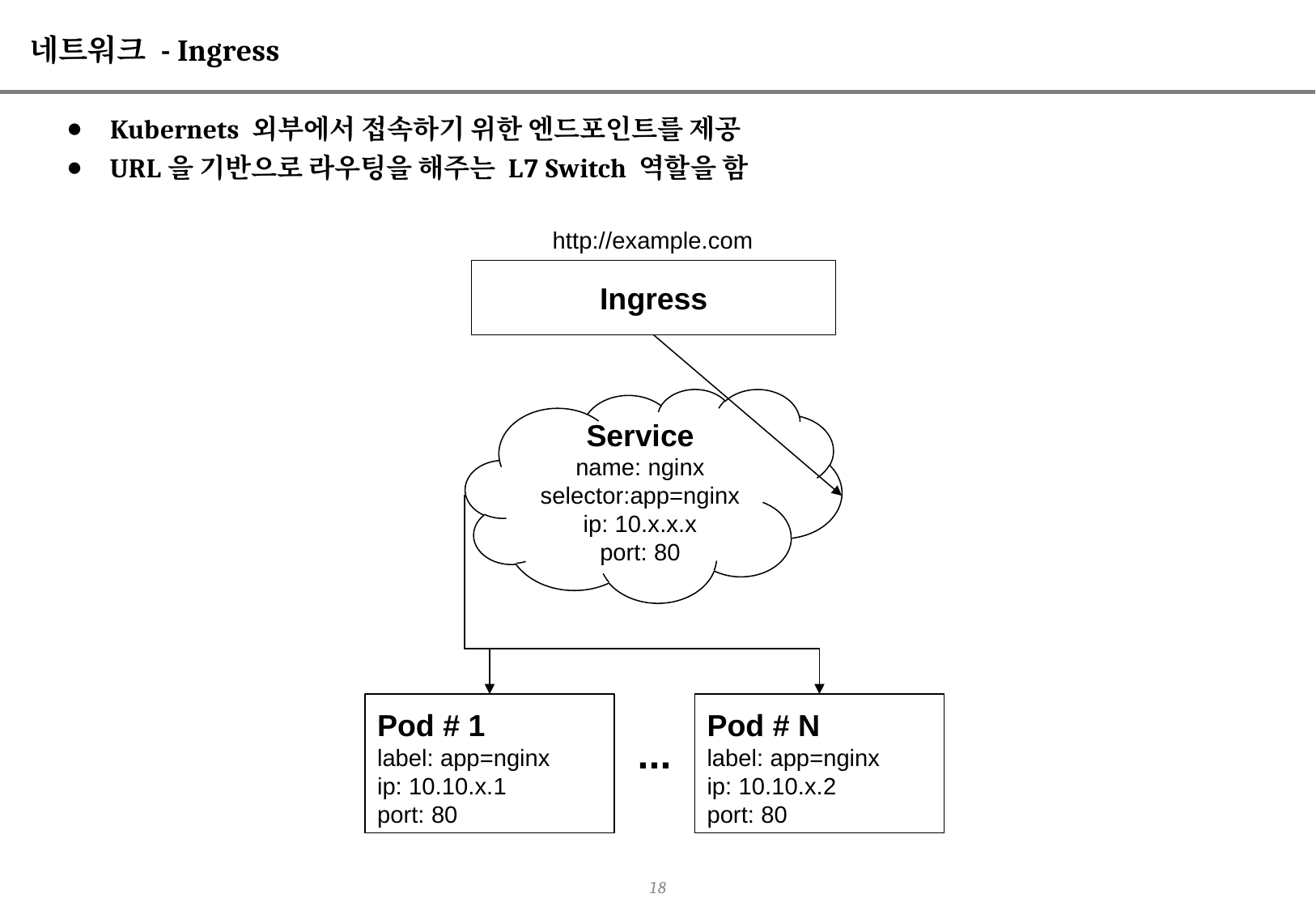

# 네트워크 - Ingress
Kubernets 외부에서 접속하기 위한 엔드포인트를 제공
URL을 기반으로 라우팅을 해주는 L7 Switch 역할을 함
http://example.com
Ingress
Service
name: nginx
selector:app=nginx
ip: 10.x.x.x
port: 80
Pod # 1
label: app=nginx
ip: 10.10.x.1
port: 80

Pod # N
label: app=nginx
ip: 10.10.x.2
port: 80

...